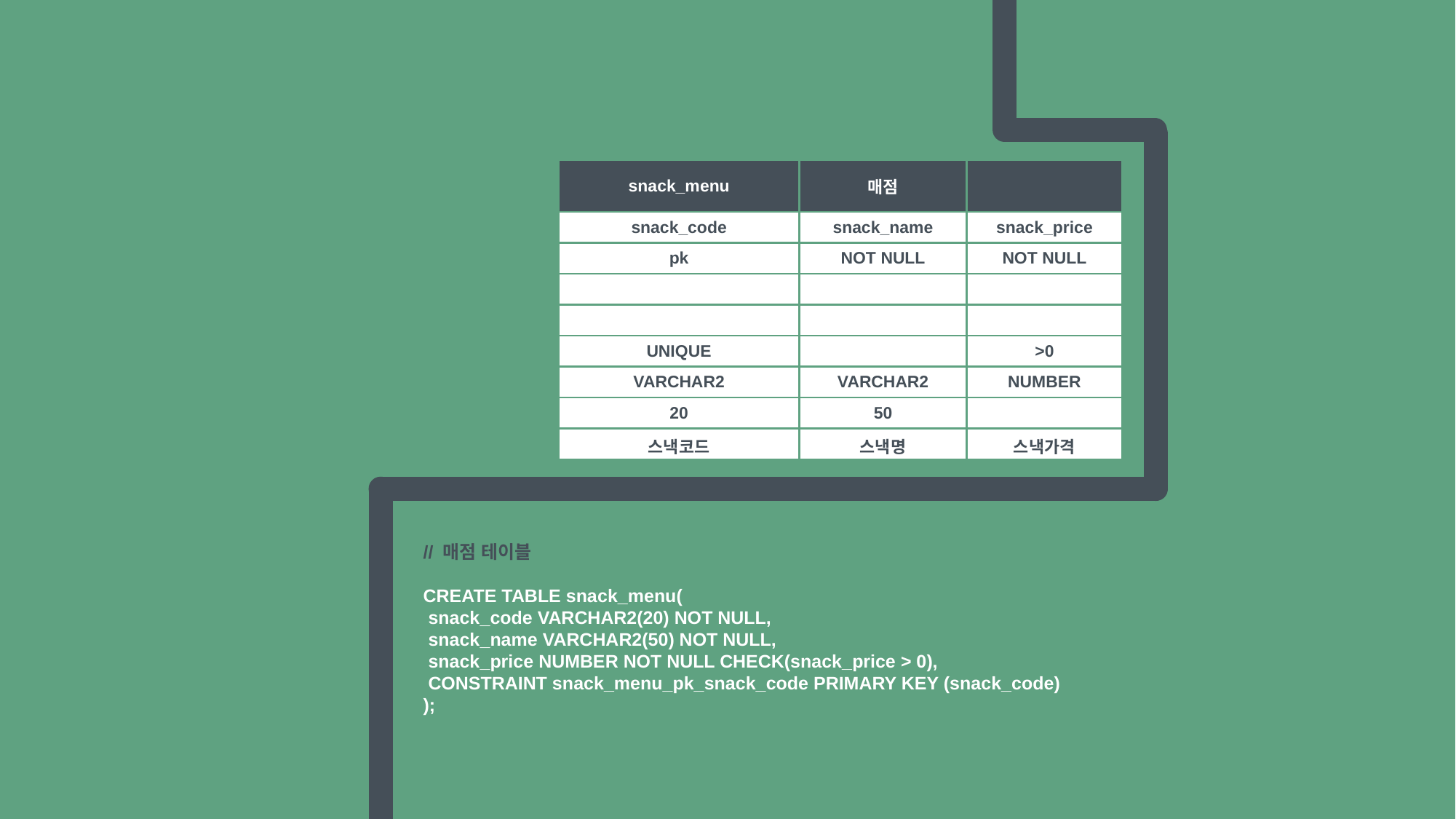

-- 고객테이블 시퀀스

CREATE SEQUENCE customer_seq

START WITH 1

INCREMENT By 1

MAXVALUE 100000

MINVALUE 1

CYCLE;
| snack\_menu | 매점 |  |
| --- | --- | --- |
| snack\_code | snack\_name | snack\_price |
| pk | NOT NULL | NOT NULL |
|  |  |  |
|  |  |  |
| UNIQUE |  | >0 |
| VARCHAR2 | VARCHAR2 | NUMBER |
| 20 | 50 |  |
| 스낵코드 | 스낵명 | 스낵가격 |
// 매점 테이블

CREATE TABLE snack_menu(
 snack_code VARCHAR2(20) NOT NULL,
 snack_name VARCHAR2(50) NOT NULL,
 snack_price NUMBER NOT NULL CHECK(snack_price > 0),
 CONSTRAINT snack_menu_pk_snack_code PRIMARY KEY (snack_code)
);